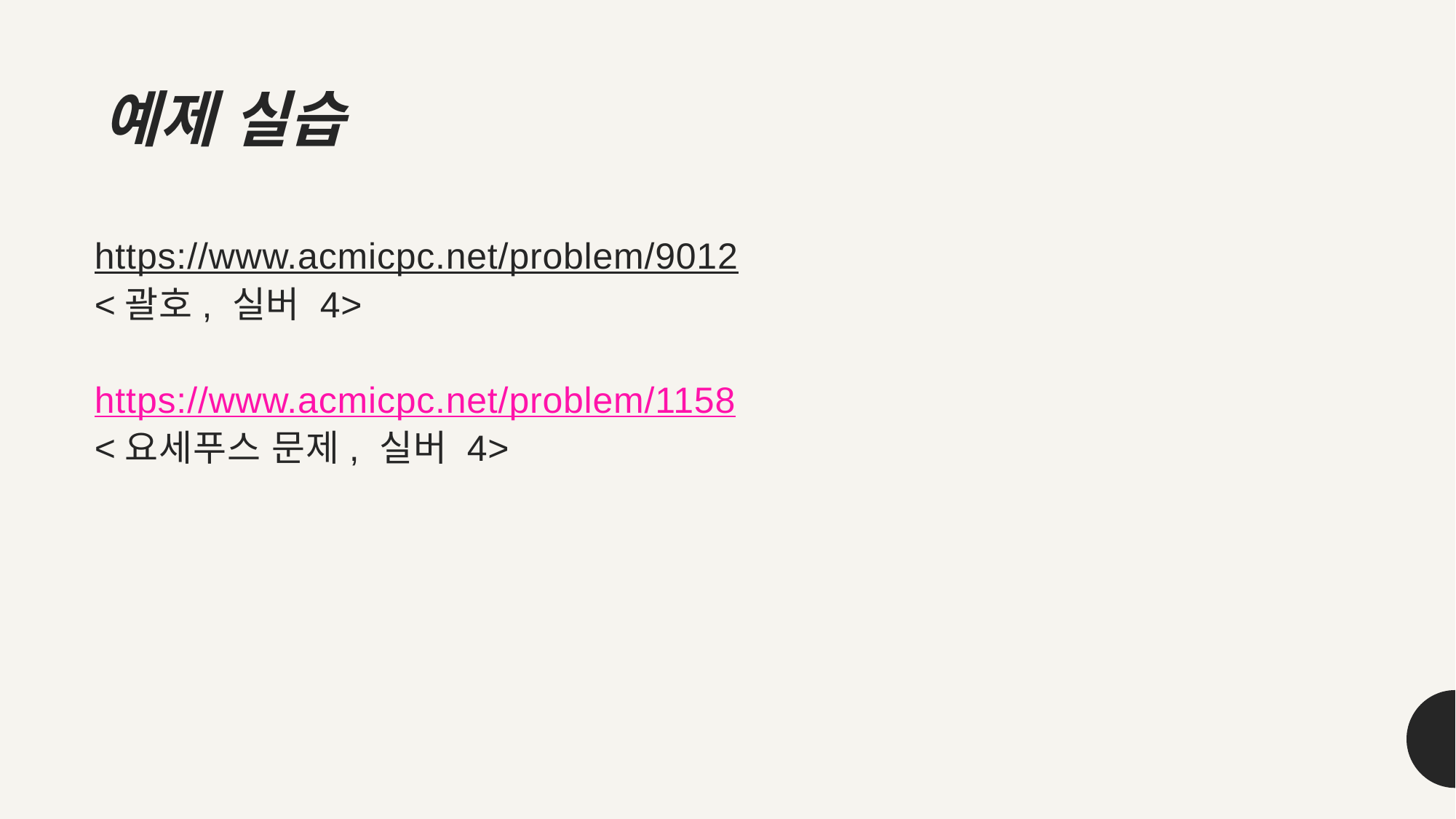

예제 실습
# https://www.acmicpc.net/problem/9012 <괄호, 실버 4> https://www.acmicpc.net/problem/1158 <요세푸스 문제, 실버 4>